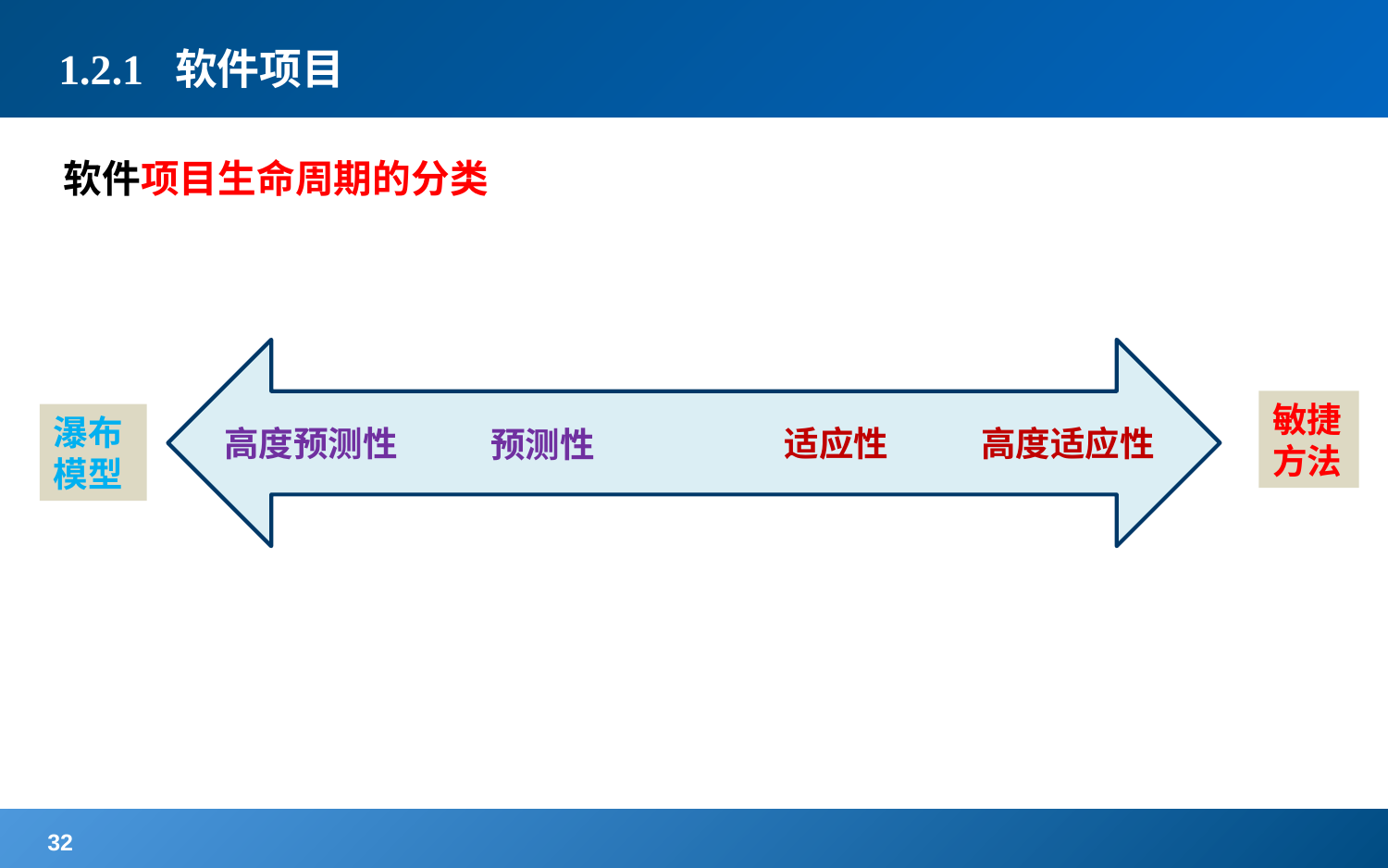

# 1.2.1  软件项目
软件项目生命周期的分类

敏捷方法
瀑布模型
高度预测性
适应性
高度适应性
预测性